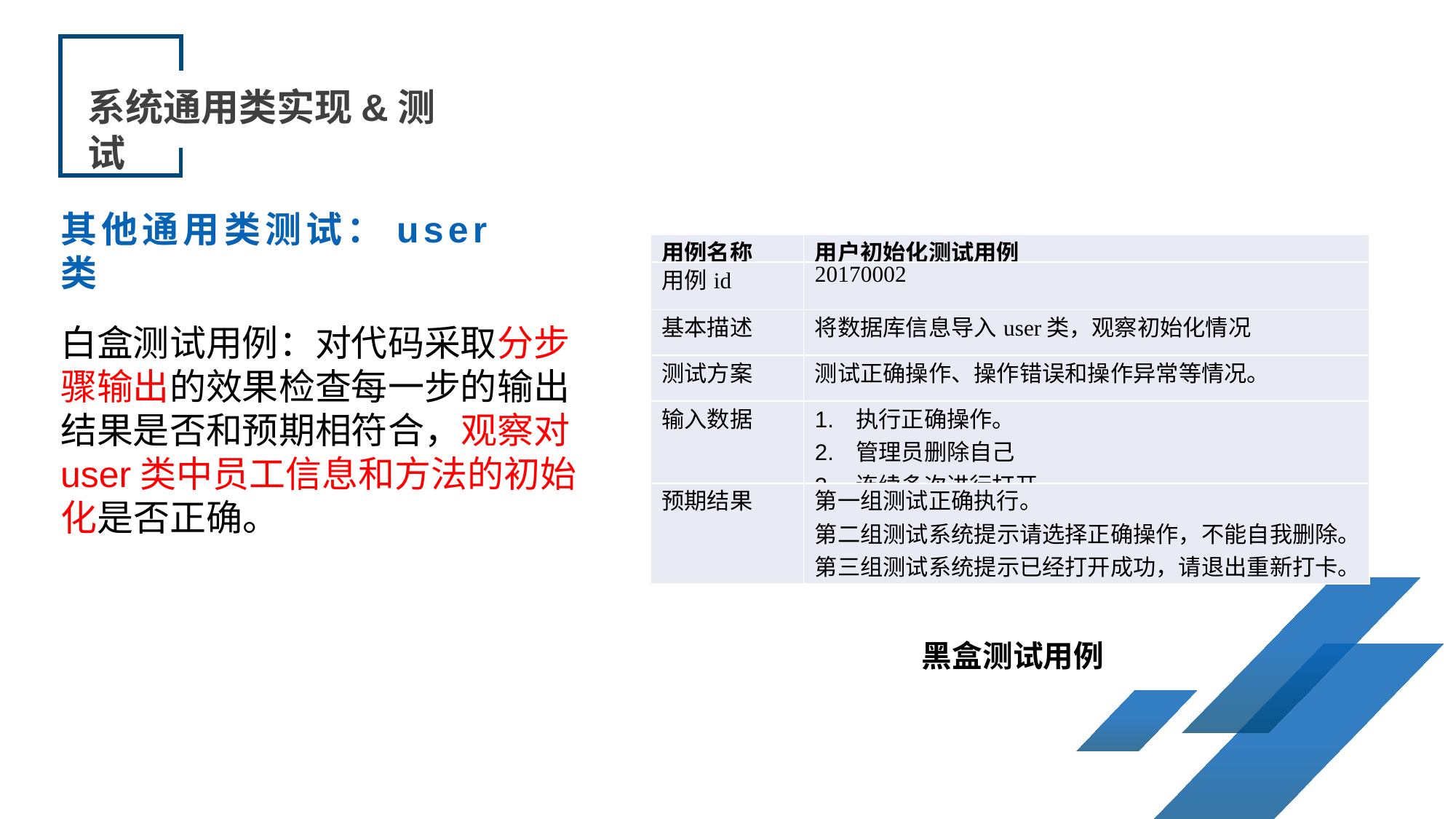

系统通用类实现&测试
其他通用类测试：user类
| 用例名称 | 用户初始化测试用例 |
| --- | --- |
| 用例id | 20170002 |
| 基本描述 | 将数据库信息导入user类，观察初始化情况 |
| 测试方案 | 测试正确操作、操作错误和操作异常等情况。 |
| 输入数据 | 执行正确操作。 管理员删除自己 连续多次进行打开 |
| 预期结果 | 第一组测试正确执行。 第二组测试系统提示请选择正确操作，不能自我删除。 第三组测试系统提示已经打开成功，请退出重新打卡。 |
白盒测试用例：对代码采取分步骤输出的效果检查每一步的输出结果是否和预期相符合，观察对user类中员工信息和方法的初始化是否正确。

黑盒测试用例